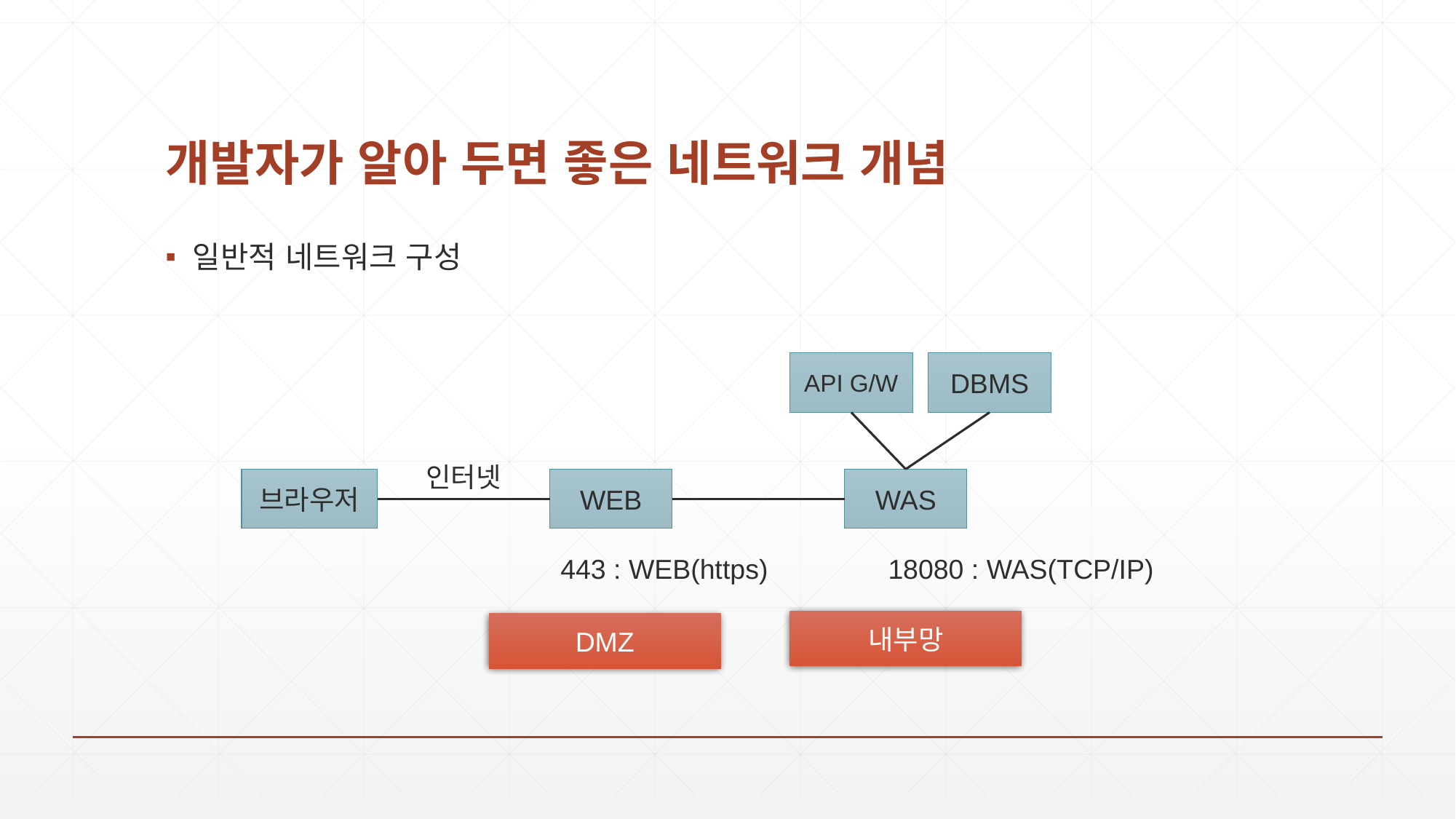

# 개발자가 알아 두면 좋은 네트워크 개념
일반적 네트워크 구성

API G/W
DBMS
인터넷
브라우저
WEB
WAS
443 : WEB(https)
18080 : WAS(TCP/IP)
내부망
DMZ